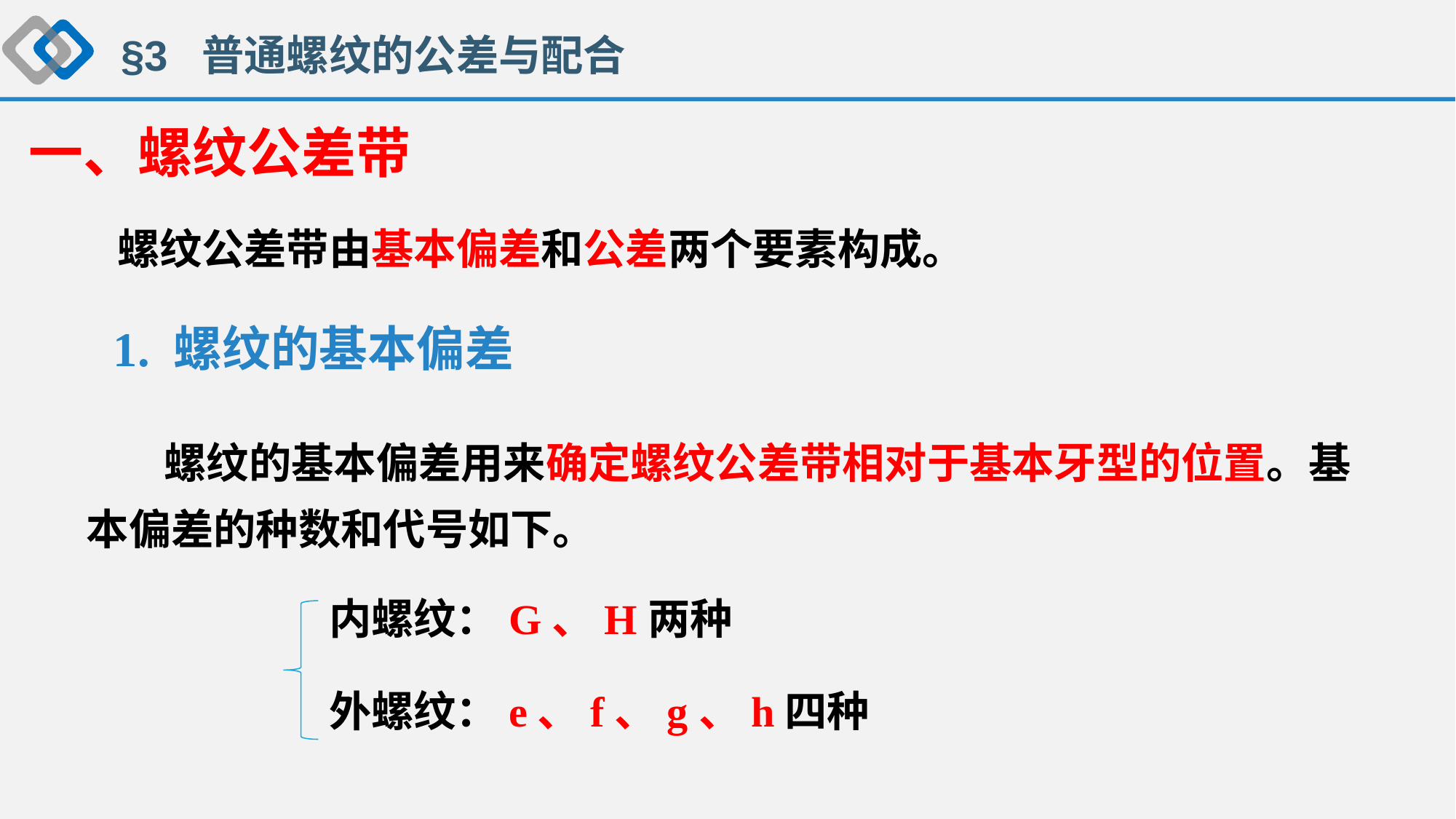

§3  普通螺纹的公差与配合
一、螺纹公差带
       螺纹公差带由基本偏差和公差两个要素构成。
       1. 螺纹的基本偏差
       螺纹的基本偏差用来确定螺纹公差带相对于基本牙型的位置。基本偏差的种数和代号如下。
内螺纹：G、H两种

外螺纹：e、f、g、h四种